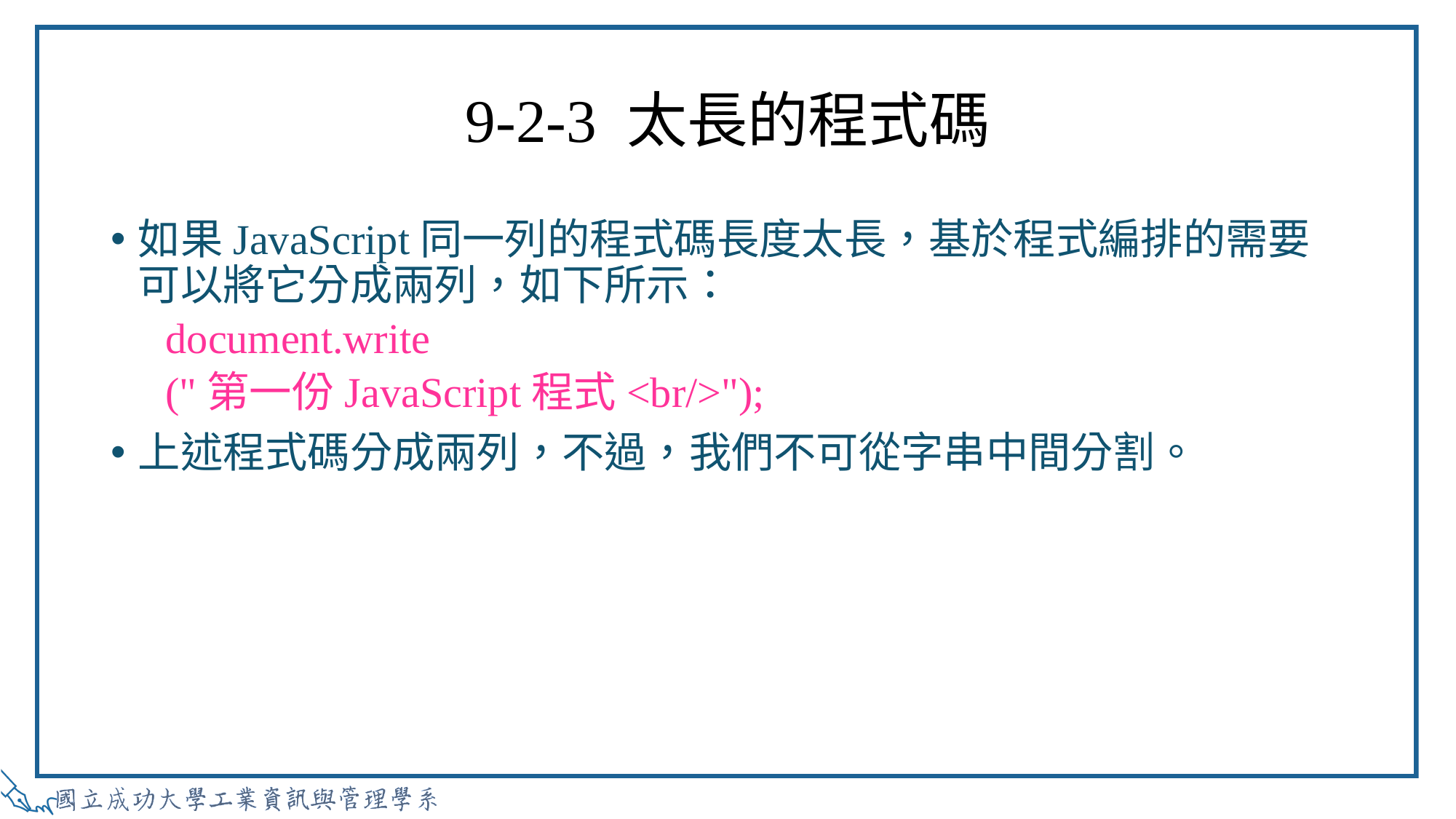

# 9-2-3 太長的程式碼
如果JavaScript同一列的程式碼長度太長，基於程式編排的需要可以將它分成兩列，如下所示：
document.write
("第一份JavaScript程式<br/>");
上述程式碼分成兩列，不過，我們不可從字串中間分割。